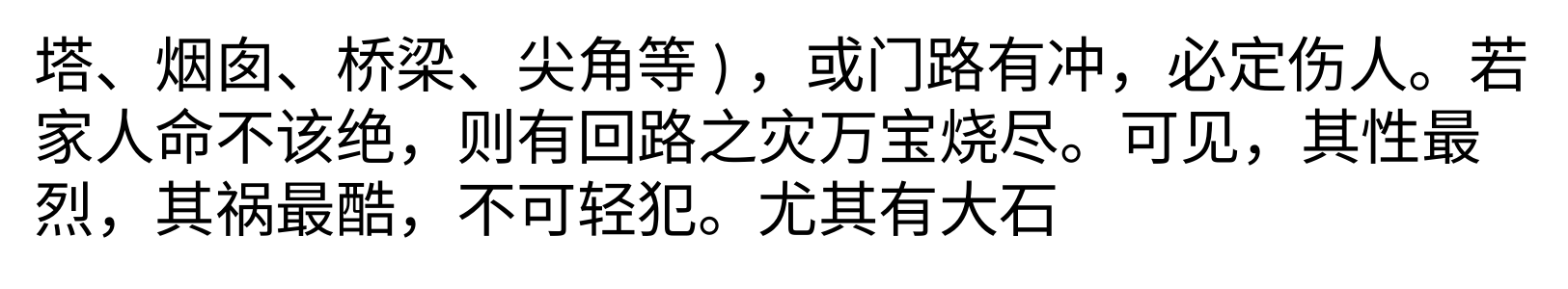

塔、烟囱、桥梁、尖角等)，或门路有冲，必定伤人。若家人命不该绝，则有回路之灾万宝烧尽。可见，其性最烈，其祸最酷，不可轻犯。尤其有大石